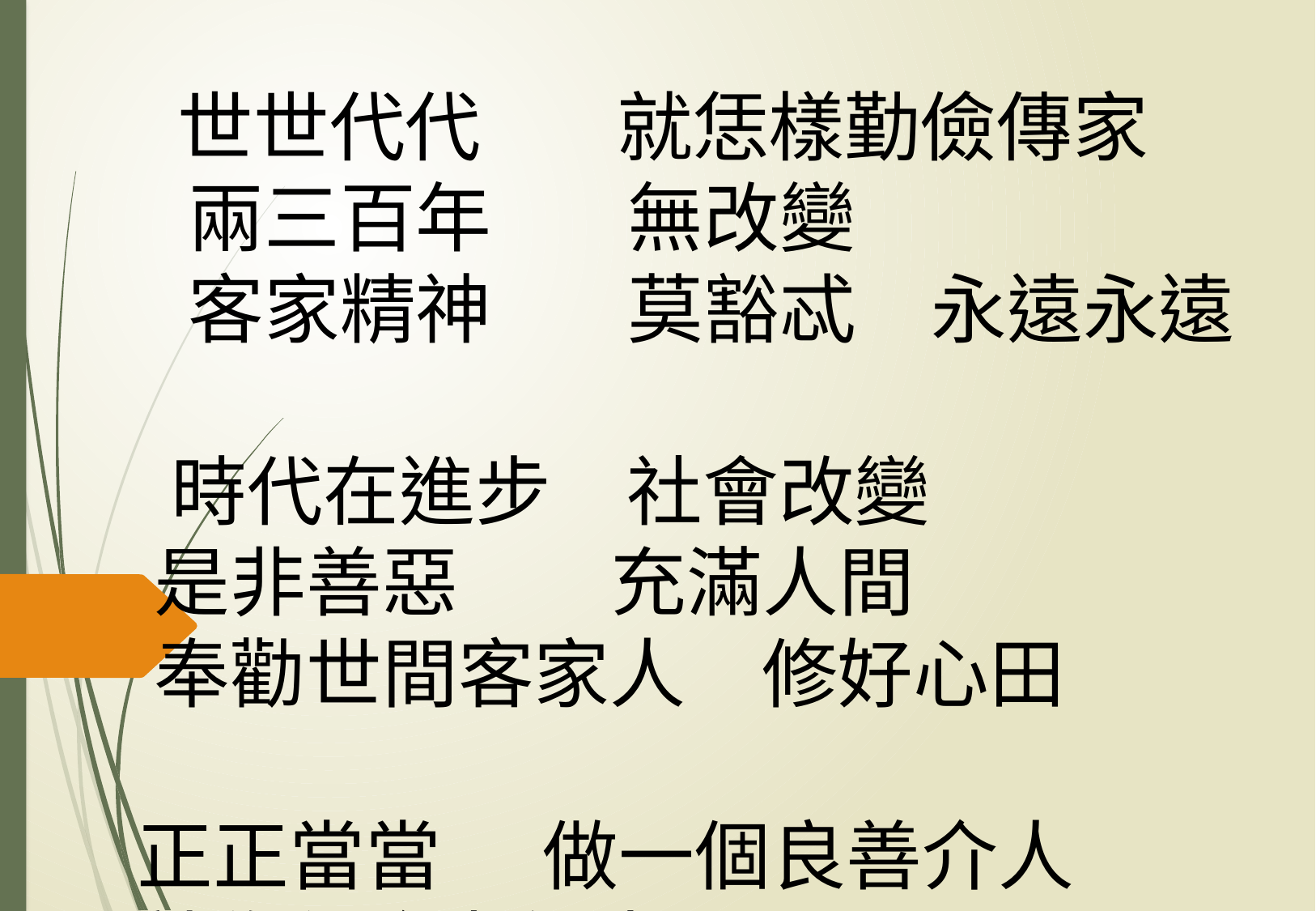

# 客家本色
        唐山過台灣     沒半點錢
        剎猛打拚         耕山耕田
        咬薑啜醋         幾十年　
        毋識埋怨
      世世代代        就恁樣勤儉傳家
      兩三百年        無改變
      客家精神        莫豁忒　永遠永遠
 
     時代在進步　社會改變
    是非善惡         充滿人間
    奉勸世間客家人　修好心田
   正正當當      做一個良善介人
   就像偲介老祖先
  永久不忘祖宗言　千年萬年